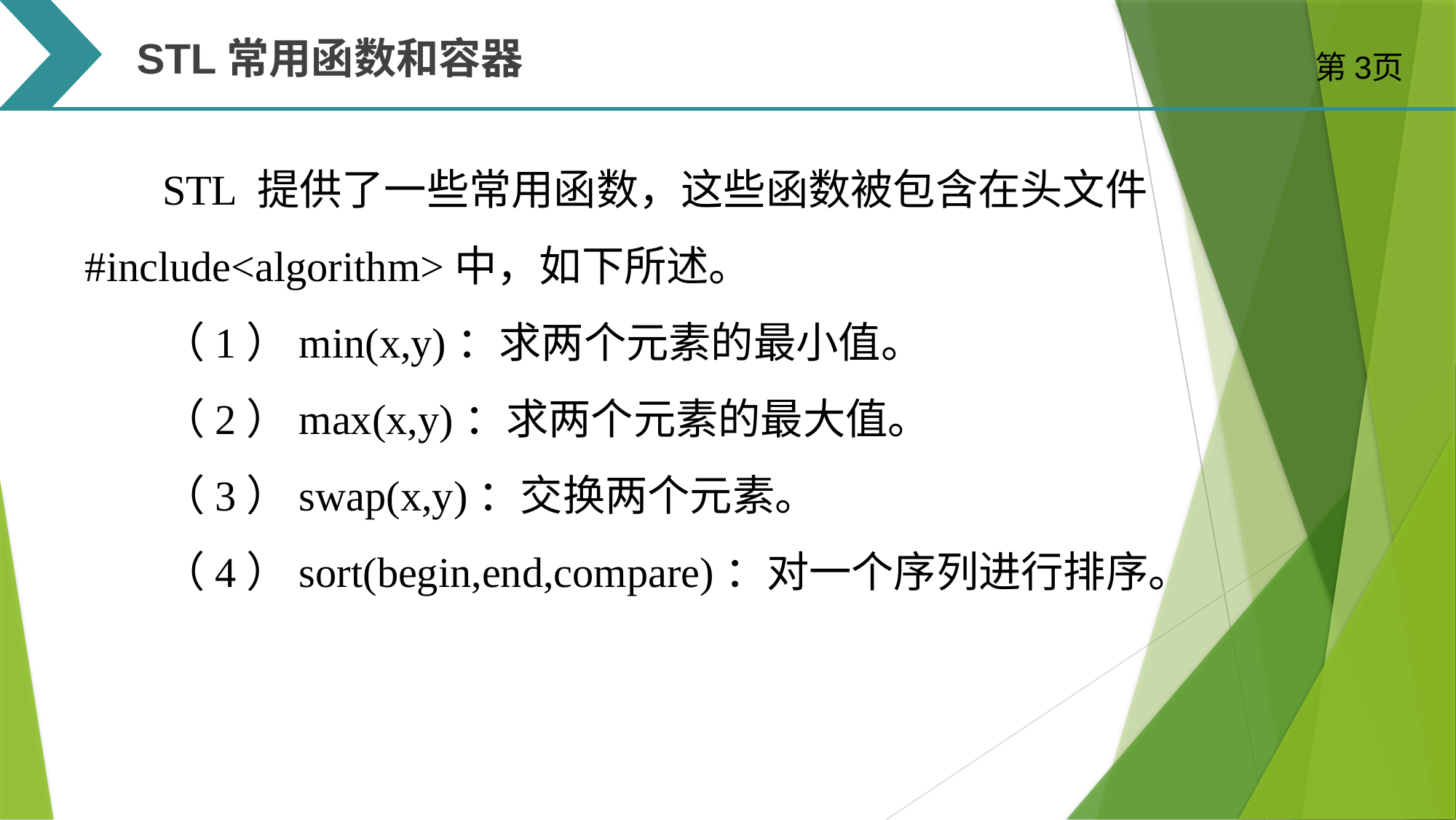

STL常用函数和容器
第3页
STL 提供了一些常用函数，这些函数被包含在头文件#include<algorithm>中，如下所述。
（1）min(x,y)：求两个元素的最小值。
（2）max(x,y)：求两个元素的最大值。
（3）swap(x,y)：交换两个元素。
（4）sort(begin,end,compare)：对一个序列进行排序。